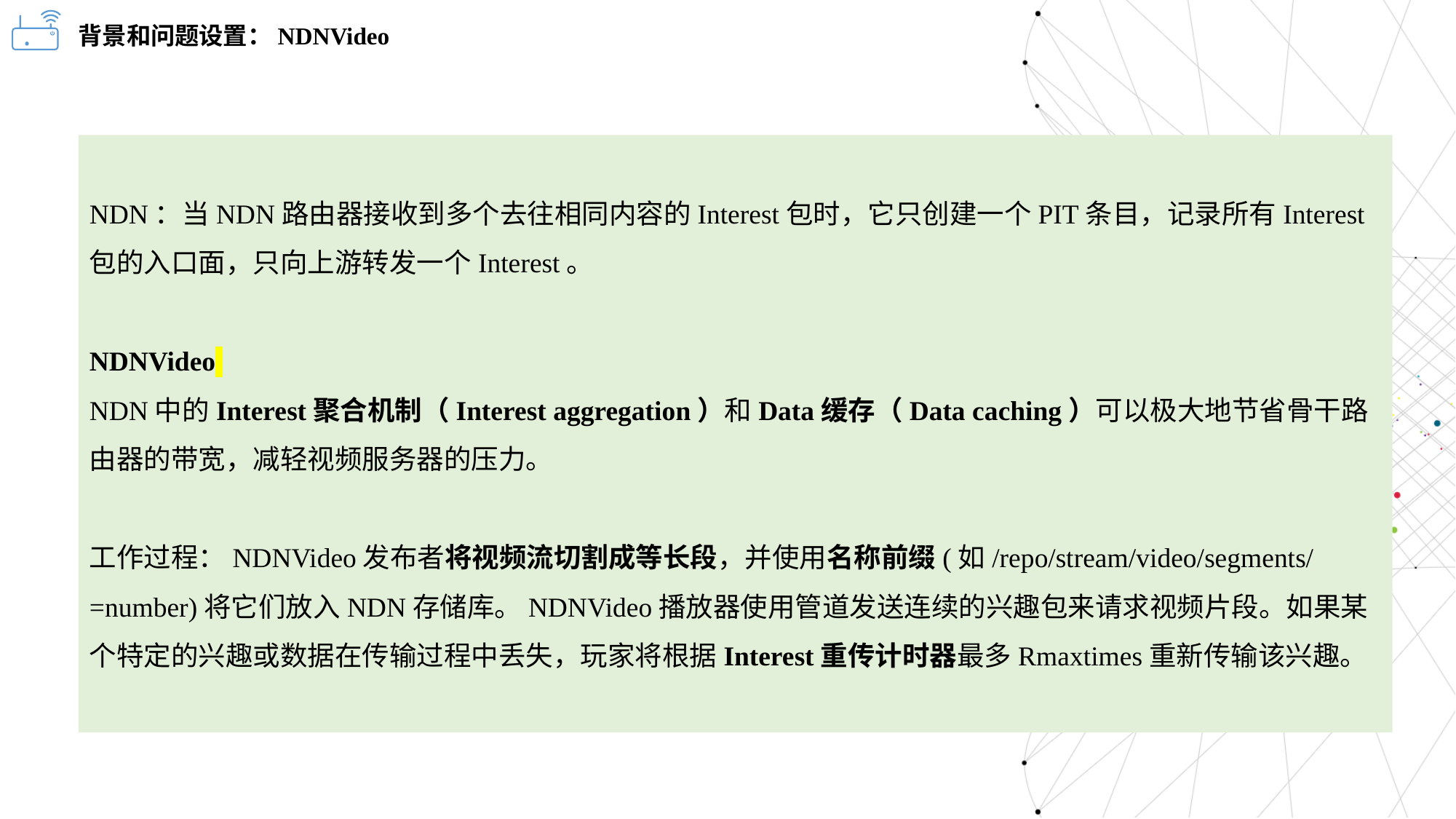

背景和问题设置：NDNVideo

NDN：当NDN路由器接收到多个去往相同内容的Interest包时，它只创建一个PIT条目，记录所有Interest包的入口面，只向上游转发一个Interest。

NDNVideo
NDN中的Interest聚合机制（Interest aggregation）和Data缓存（Data caching）可以极大地节省骨干路由器的带宽，减轻视频服务器的压力。

工作过程：NDNVideo发布者将视频流切割成等长段，并使用名称前缀(如/repo/stream/video/segments/=number)将它们放入NDN存储库。NDNVideo播放器使用管道发送连续的兴趣包来请求视频片段。如果某个特定的兴趣或数据在传输过程中丢失，玩家将根据Interest重传计时器最多Rmaxtimes重新传输该兴趣。